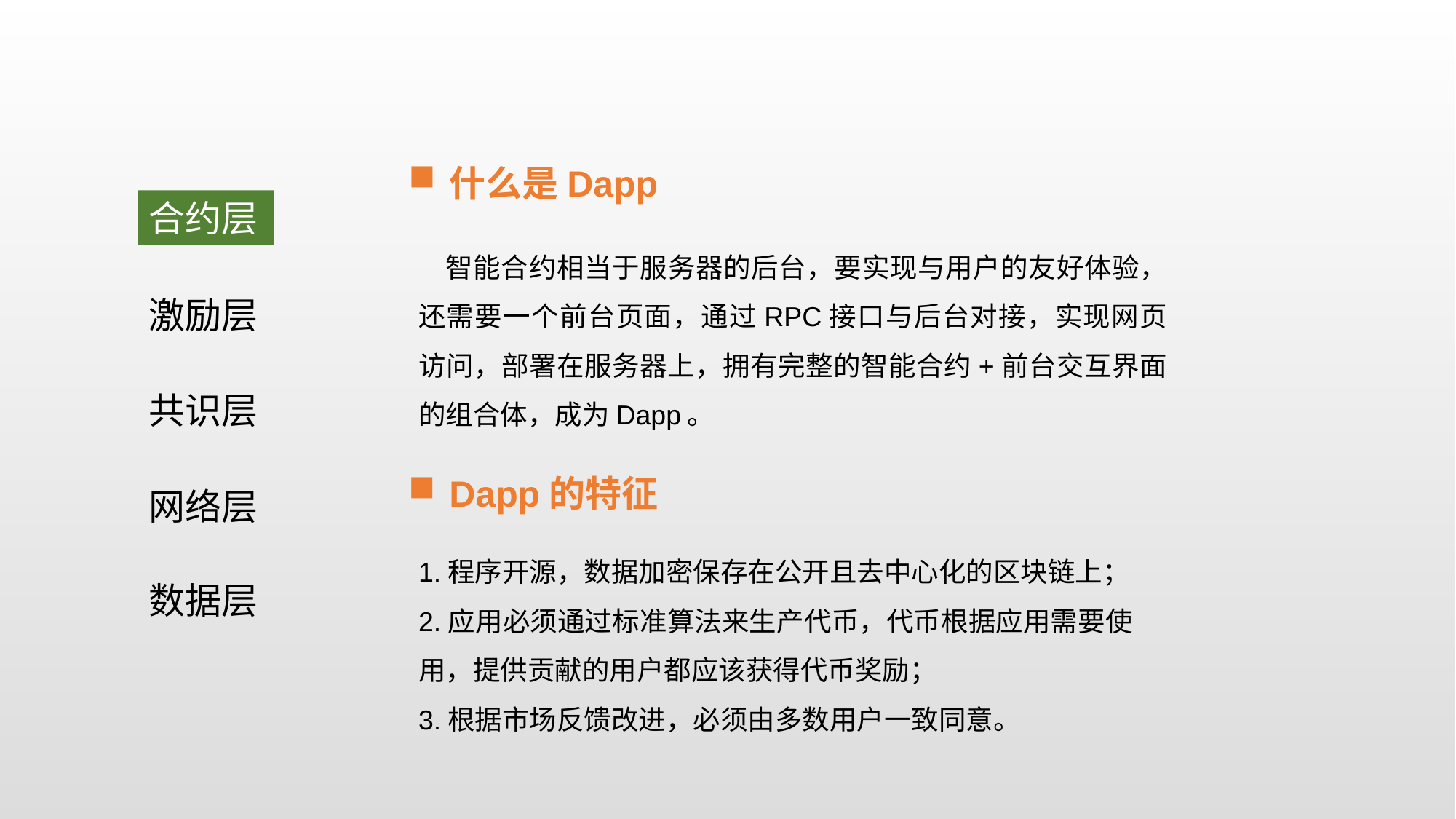

什么是Dapp
合约层
智能合约相当于服务器的后台，要实现与用户的友好体验，还需要一个前台页面，通过RPC接口与后台对接，实现网页访问，部署在服务器上，拥有完整的智能合约+前台交互界面的组合体，成为Dapp。
激励层
共识层
Dapp的特征
网络层
1.程序开源，数据加密保存在公开且去中心化的区块链上；
2.应用必须通过标准算法来生产代币，代币根据应用需要使用，提供贡献的用户都应该获得代币奖励；
3.根据市场反馈改进，必须由多数用户一致同意。
数据层